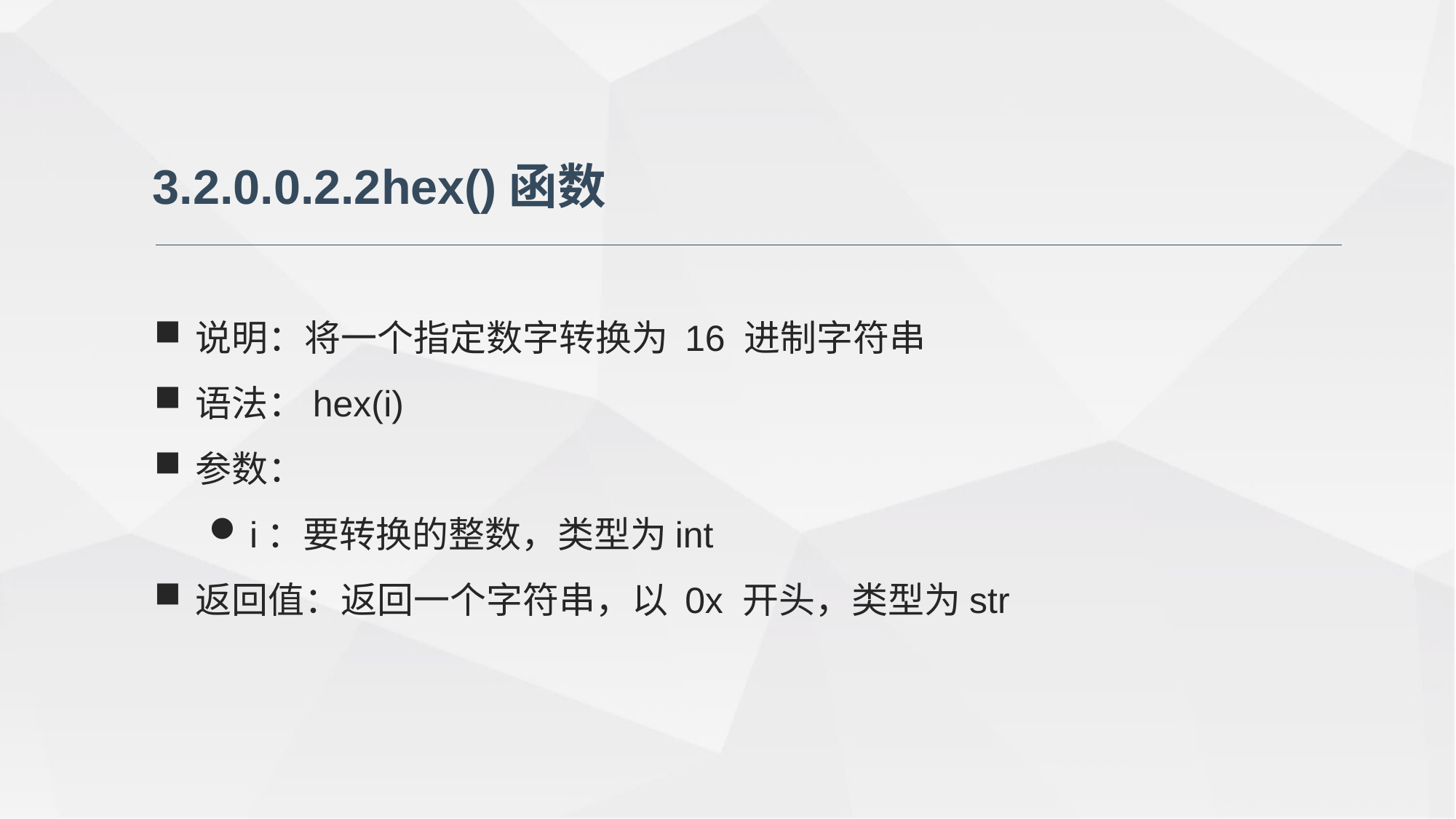

3.2.0.0.2.2hex()函数
说明：将一个指定数字转换为 16 进制字符串
语法：hex(i)
参数：
i：要转换的整数，类型为int
返回值：返回一个字符串，以 0x 开头，类型为str